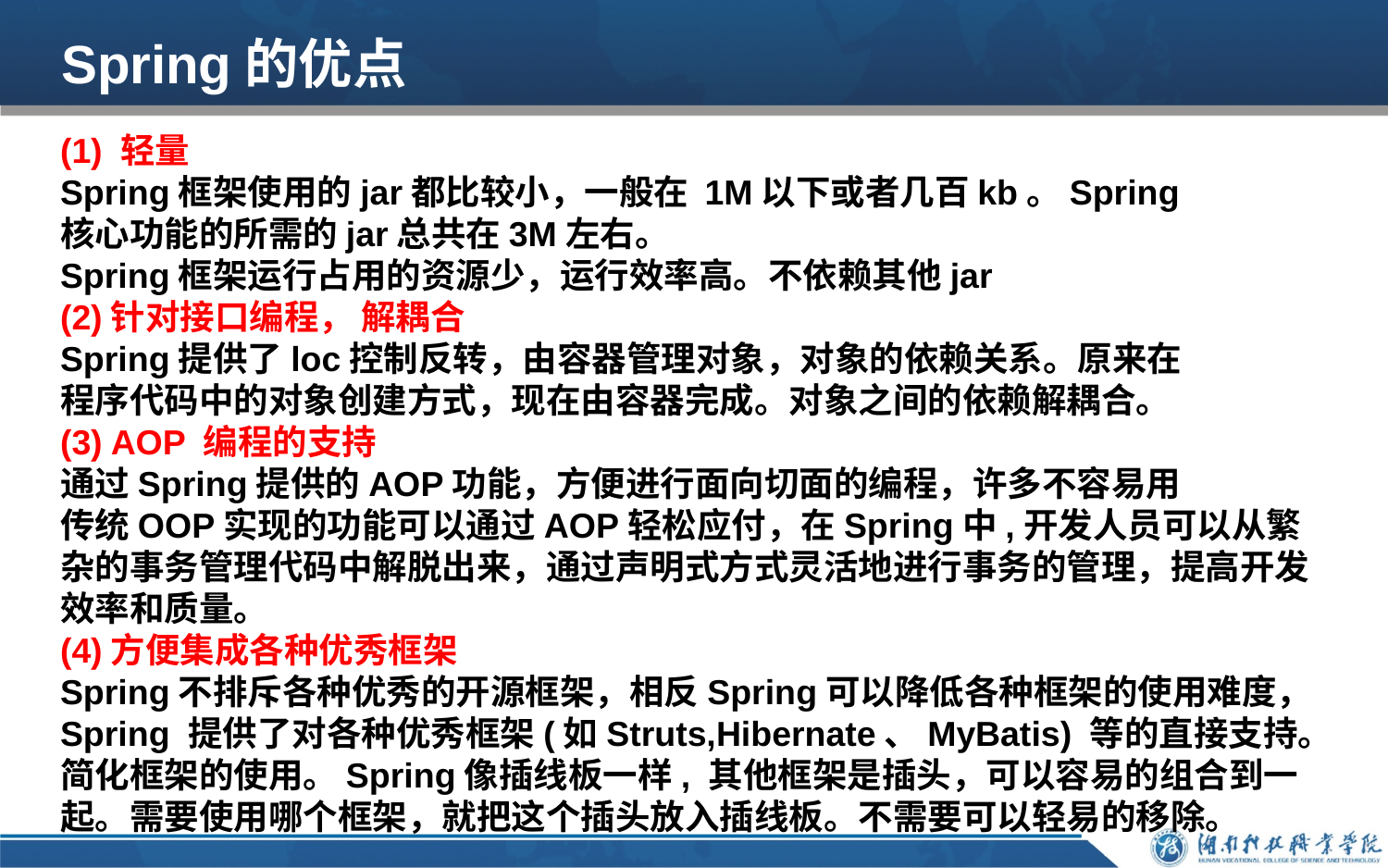

# Spring的优点
(1) 轻量
Spring框架使用的jar都比较小，一般在 1M以下或者几百kb。Spring
核心功能的所需的jar总共在3M左右。
Spring框架运行占用的资源少，运行效率高。不依赖其他jar
(2)针对接口编程， 解耦合
Spring提供了loc控制反转，由容器管理对象，对象的依赖关系。原来在
程序代码中的对象创建方式，现在由容器完成。对象之间的依赖解耦合。
(3) AOP 编程的支持
通过Spring提供的AOP功能，方便进行面向切面的编程，许多不容易用
传统OOP实现的功能可以通过AOP轻松应付，在Spring中,开发人员可以从繁杂的事务管理代码中解脱出来，通过声明式方式灵活地进行事务的管理，提高开发效率和质量。
(4)方便集成各种优秀框架
Spring不排斥各种优秀的开源框架，相反Spring可以降低各种框架的使用难度，Spring 提供了对各种优秀框架(如Struts,Hibernate、MyBatis) 等的直接支持。简化框架的使用。Spring像插线板一样, 其他框架是插头，可以容易的组合到一起。需要使用哪个框架，就把这个插头放入插线板。不需要可以轻易的移除。